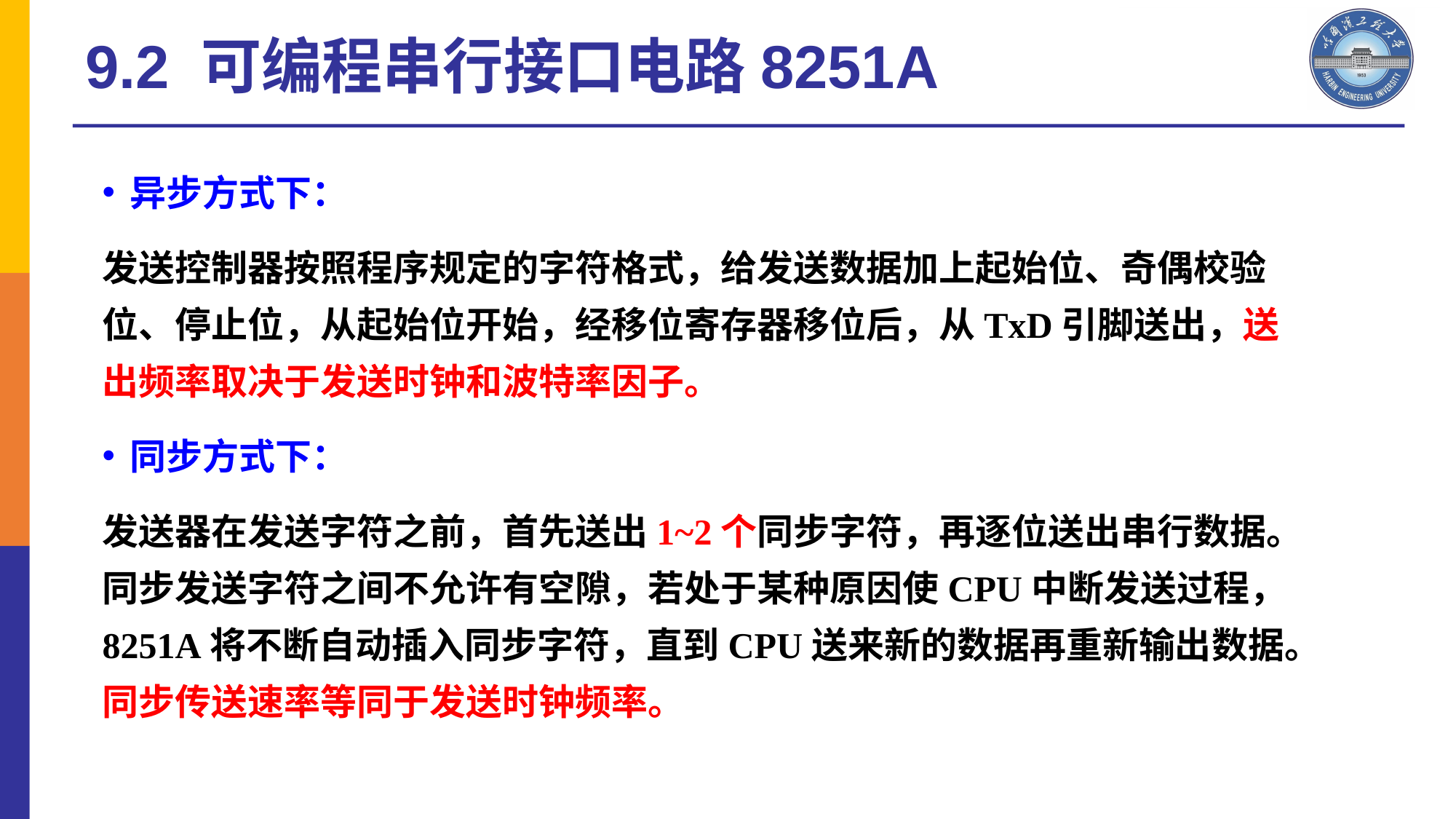

9.2 可编程串行接口电路8251A
异步方式下：
发送控制器按照程序规定的字符格式，给发送数据加上起始位、奇偶校验位、停止位，从起始位开始，经移位寄存器移位后，从TxD引脚送出，送出频率取决于发送时钟和波特率因子。
同步方式下：
发送器在发送字符之前，首先送出1~2个同步字符，再逐位送出串行数据。同步发送字符之间不允许有空隙，若处于某种原因使CPU中断发送过程，8251A将不断自动插入同步字符，直到CPU送来新的数据再重新输出数据。同步传送速率等同于发送时钟频率。